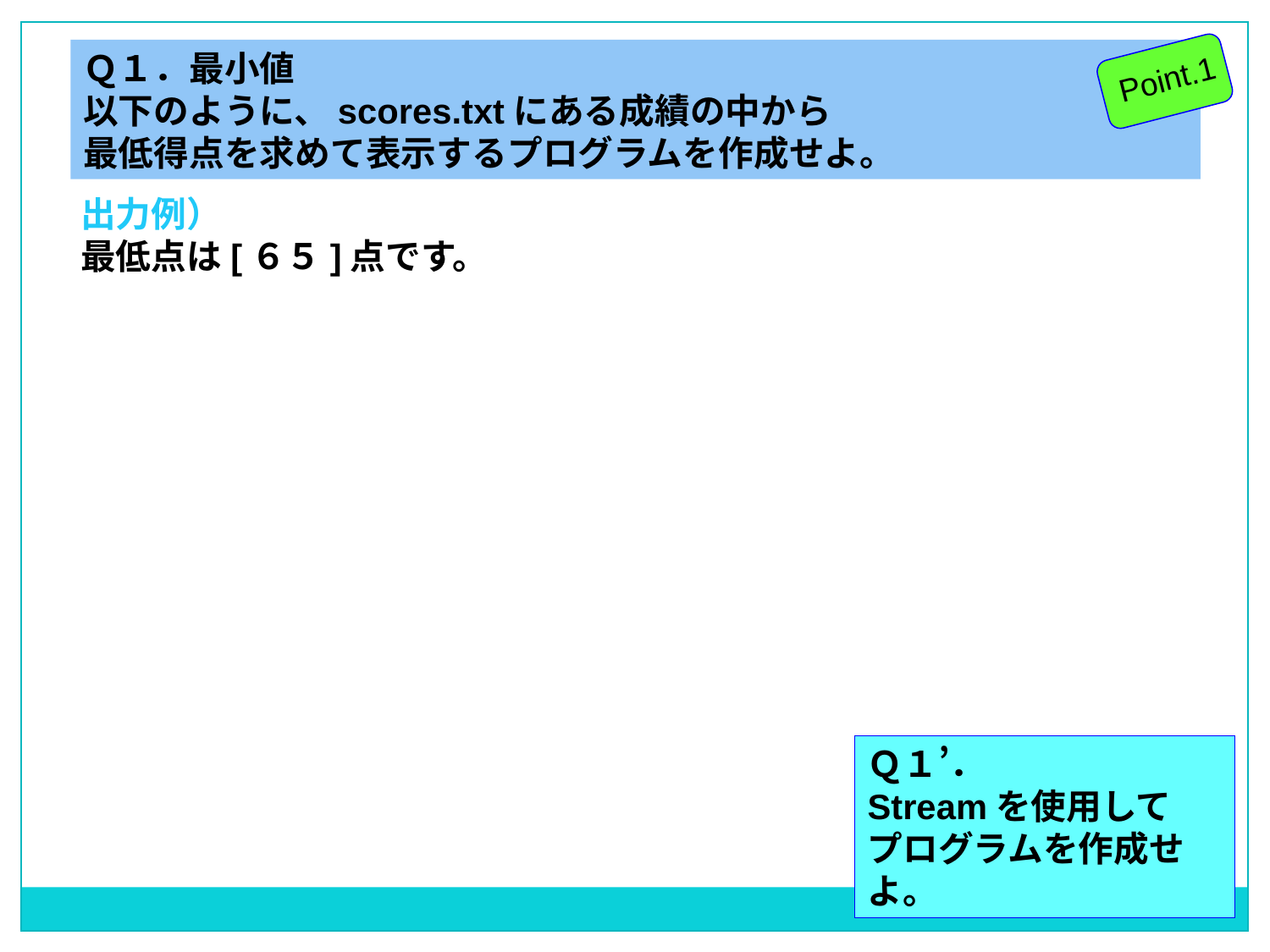

Ｑ１．最小値
以下のように、scores.txtにある成績の中から
最低得点を求めて表示するプログラムを作成せよ。

Point.1
出力例）
最低点は[６５]点です。
Ｑ１’．
Streamを使用して
プログラムを作成せよ。